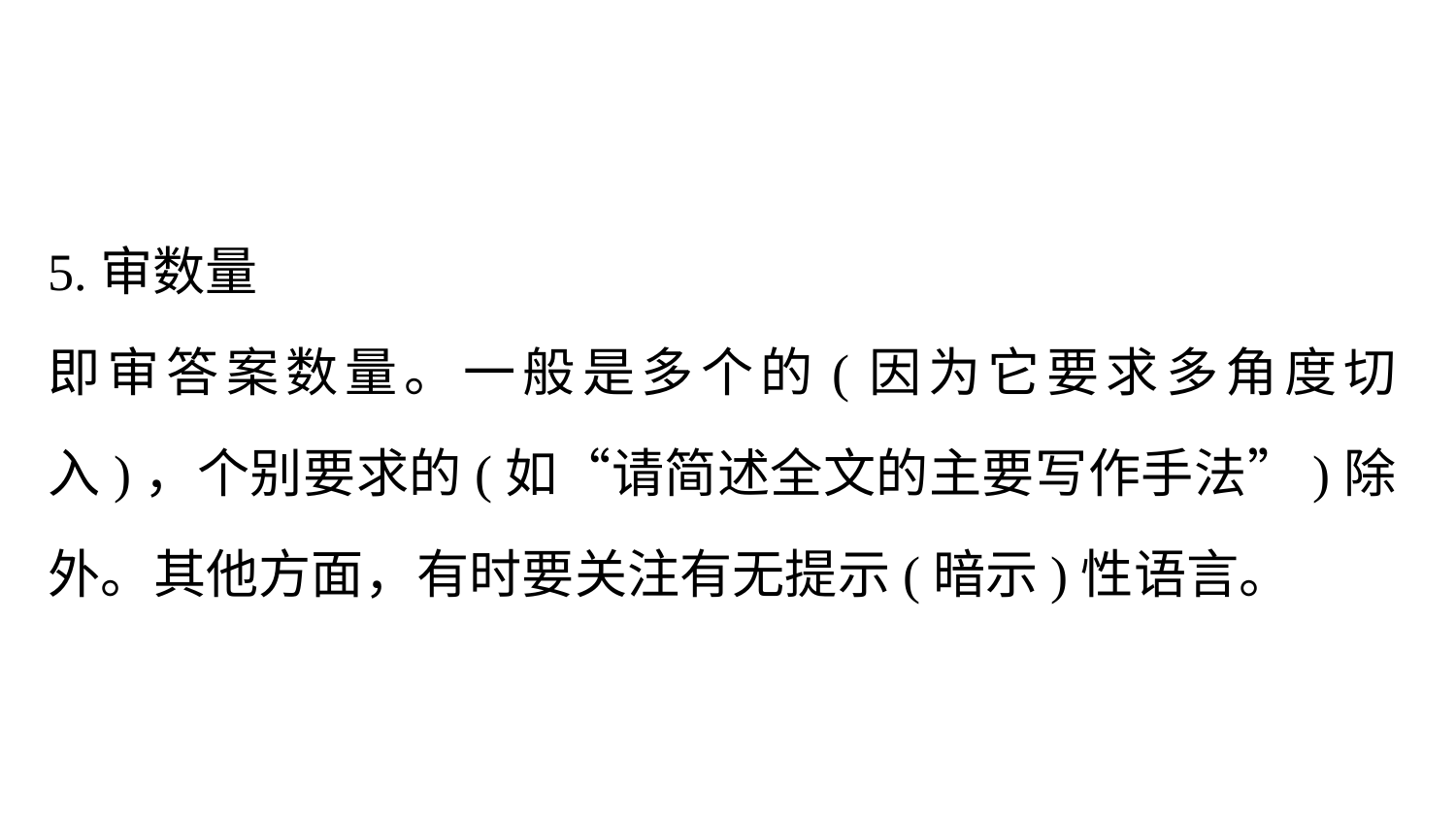

5.审数量
即审答案数量。一般是多个的(因为它要求多角度切入)，个别要求的(如“请简述全文的主要写作手法”)除外。其他方面，有时要关注有无提示(暗示)性语言。